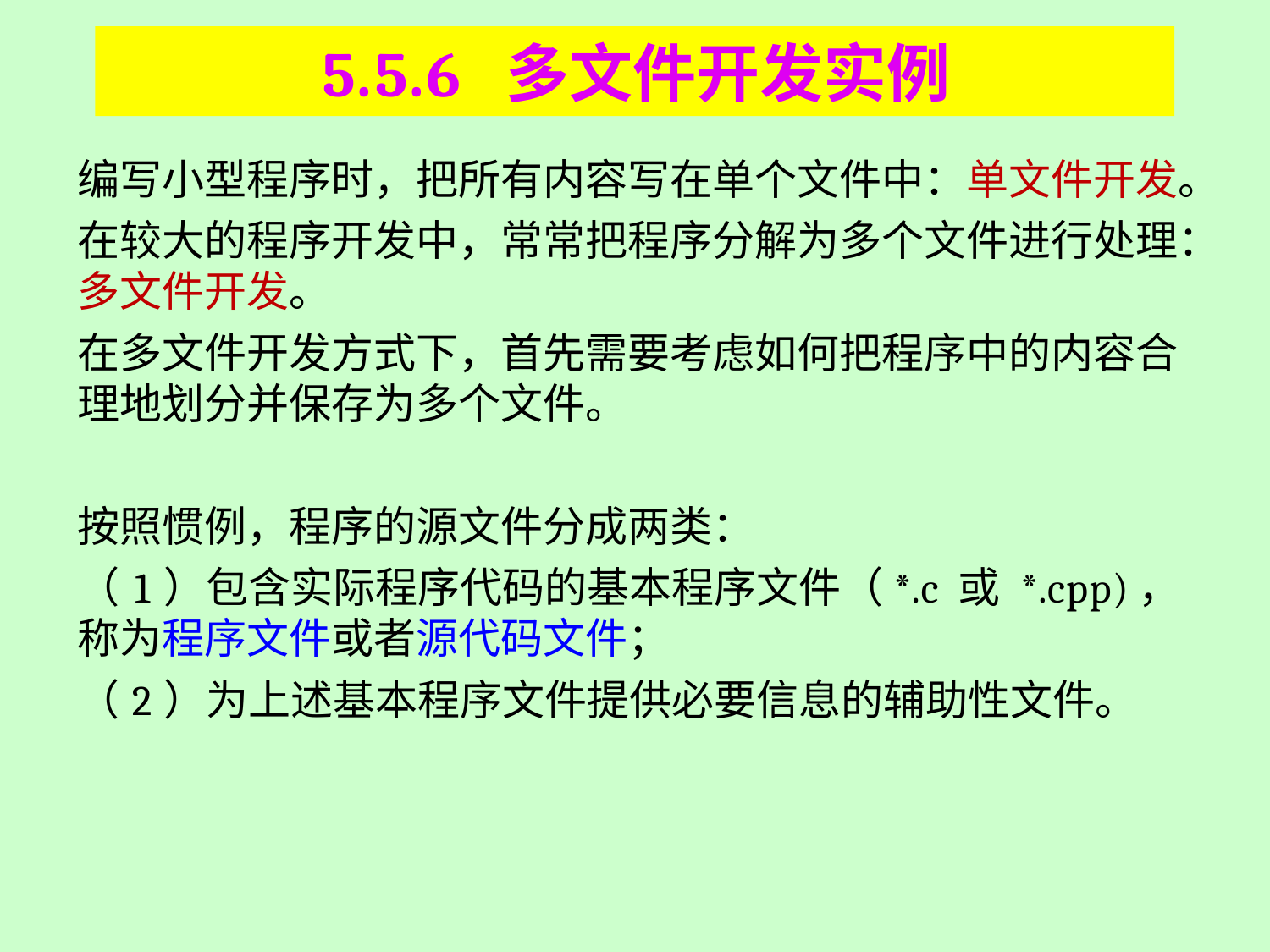

# 5.5.6  多文件开发实例
编写小型程序时，把所有内容写在单个文件中：单文件开发。
在较大的程序开发中，常常把程序分解为多个文件进行处理：多文件开发。
在多文件开发方式下，首先需要考虑如何把程序中的内容合理地划分并保存为多个文件。

按照惯例，程序的源文件分成两类：
（1）包含实际程序代码的基本程序文件（*.c 或 *.cpp)，称为程序文件或者源代码文件；
（2）为上述基本程序文件提供必要信息的辅助性文件。
48